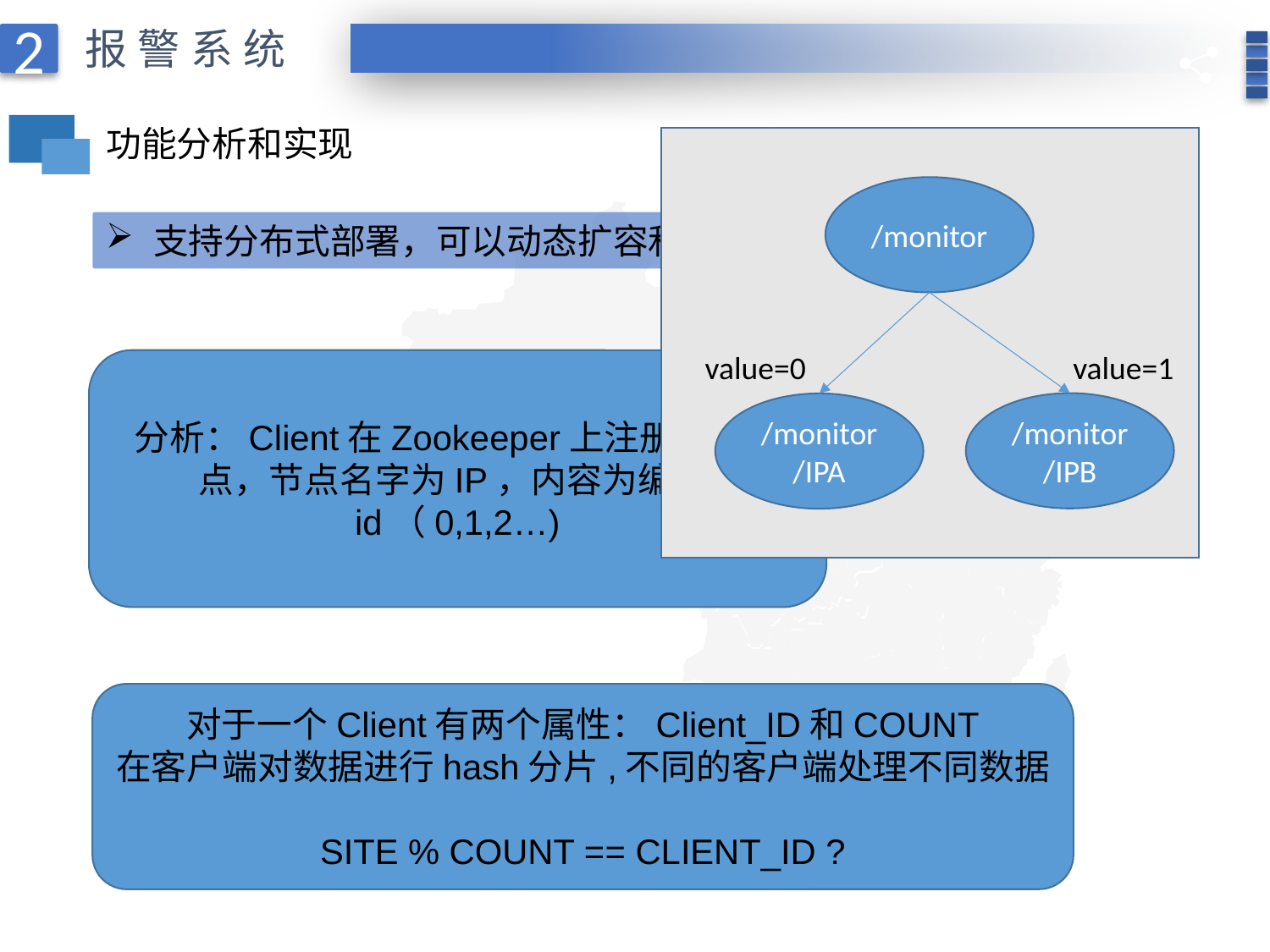

报警系统
2

功能分析和实现

/monitor
/monitor
/IPB
/monitor
/IPA
value=0
value=1
支持分布式部署，可以动态扩容和缩容
分析：Client在Zookeeper上注册临时节点，节点名字为IP，内容为编号id（0,1,2…)
对于一个Client有两个属性：Client_ID和COUNT
在客户端对数据进行hash分片,不同的客户端处理不同数据
SITE % COUNT == CLIENT_ID ?